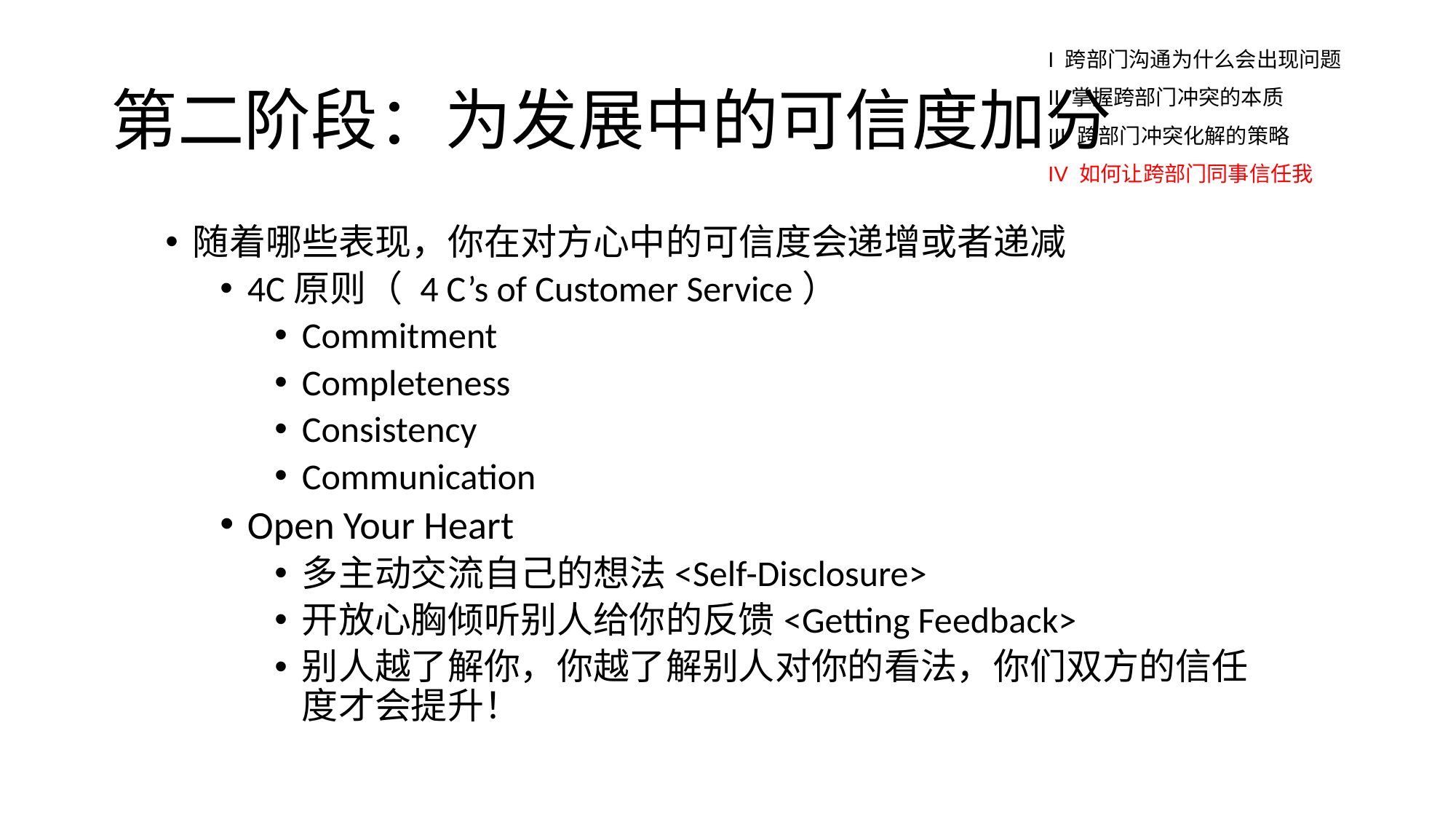

# 第二阶段：为发展中的可信度加分
I 跨部门沟通为什么会出现问题
II 掌握跨部门冲突的本质
III 跨部门冲突化解的策略
IV 如何让跨部门同事信任我
随着哪些表现，你在对方心中的可信度会递增或者递减
4C原则（ 4 C’s of Customer Service）
Commitment
Completeness
Consistency
Communication
Open Your Heart
多主动交流自己的想法<Self-Disclosure>
开放心胸倾听别人给你的反馈<Getting Feedback>
别人越了解你，你越了解别人对你的看法，你们双方的信任度才会提升！